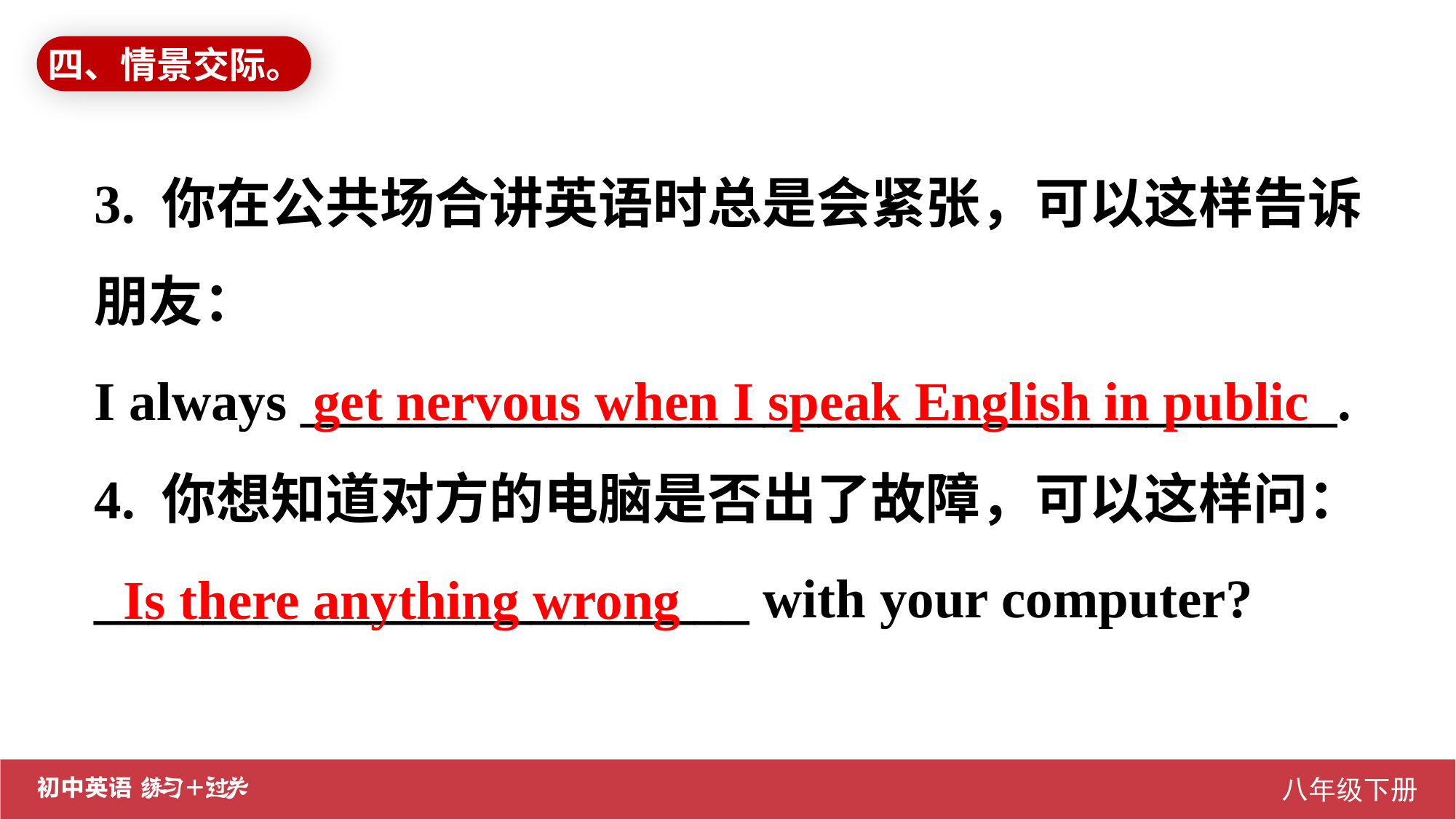

四、情景交际。
3. 你在公共场合讲英语时总是会紧张，可以这样告诉朋友：
I always ______________________________________.
4. 你想知道对方的电脑是否出了故障，可以这样问：
________________________ with your computer?
get nervous when I speak English in public
Is there anything wrong